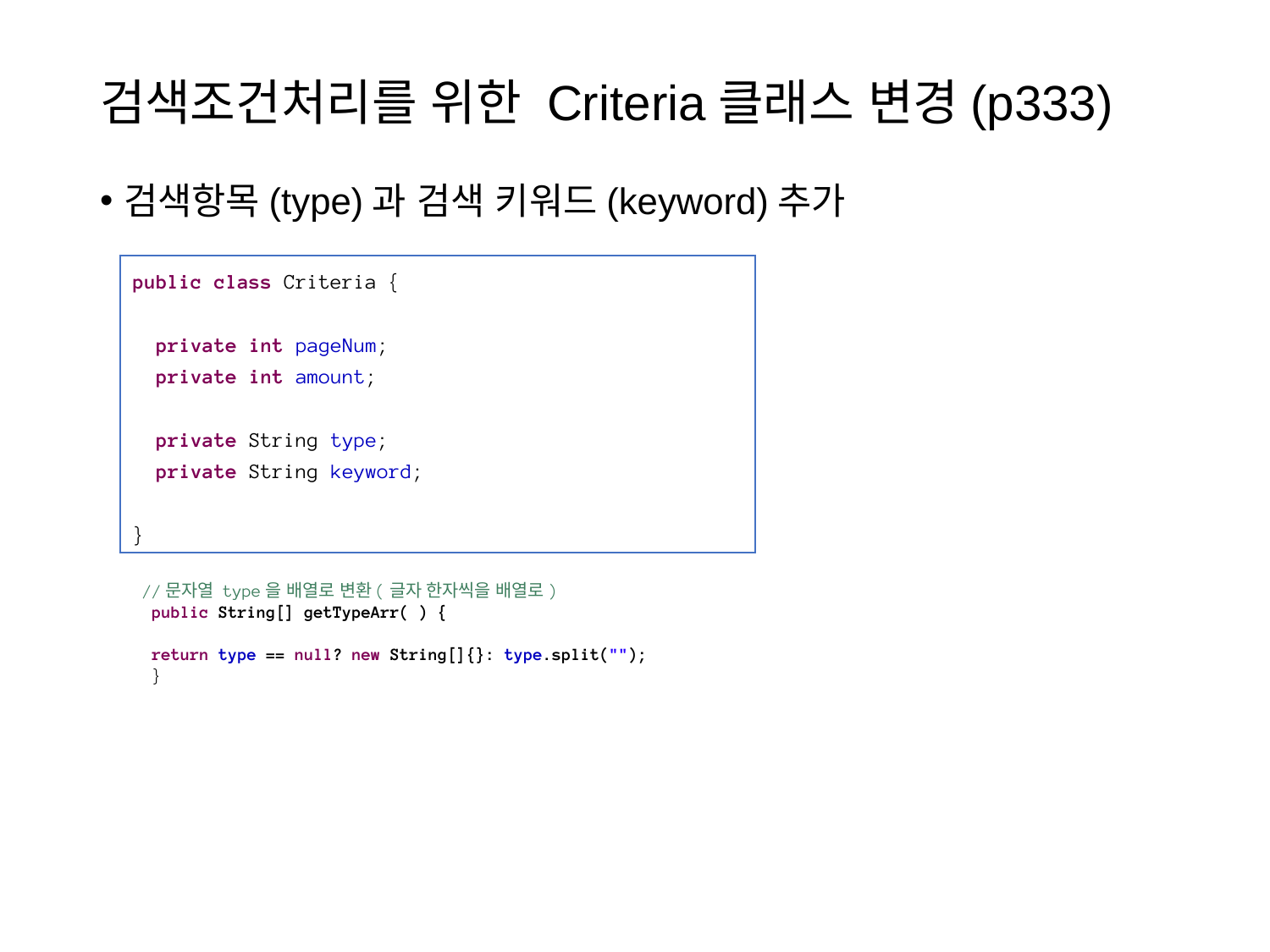

# 검색조건처리를 위한 Criteria클래스 변경(p333)
검색항목(type)과 검색 키워드(keyword)추가
public class Criteria {

  private int pageNum;
  private int amount;

  private String type;
  private String keyword;

}
 //문자열 type을 배열로 변환(글자 한자씩을 배열로)
  public String[] getTypeArr( ) {

  return type == null? new String[]{}: type.split("");
  }